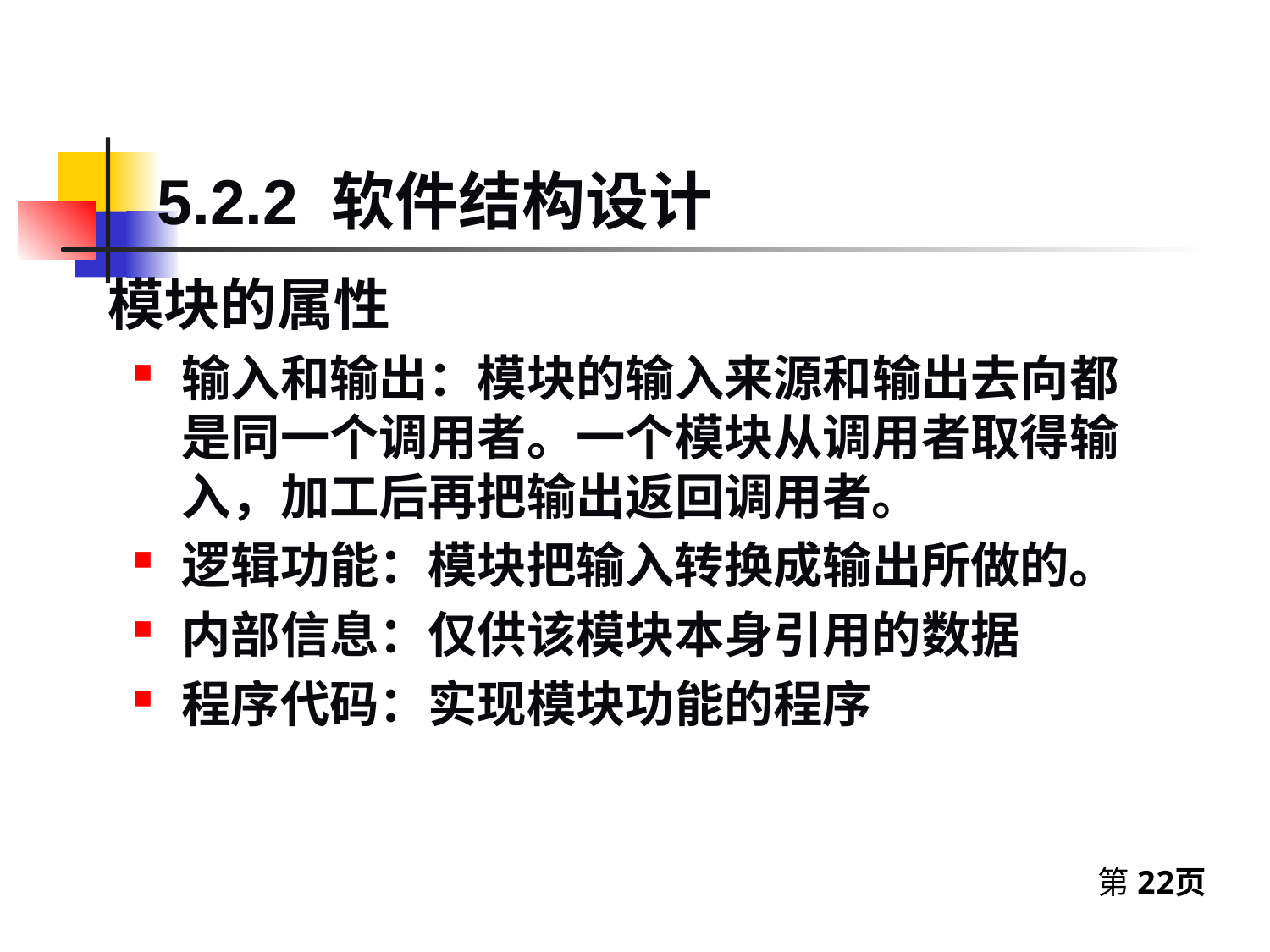

5.2.2 软件结构设计
模块的属性
输入和输出：模块的输入来源和输出去向都是同一个调用者。一个模块从调用者取得输入，加工后再把输出返回调用者。
逻辑功能：模块把输入转换成输出所做的。
内部信息：仅供该模块本身引用的数据
程序代码：实现模块功能的程序